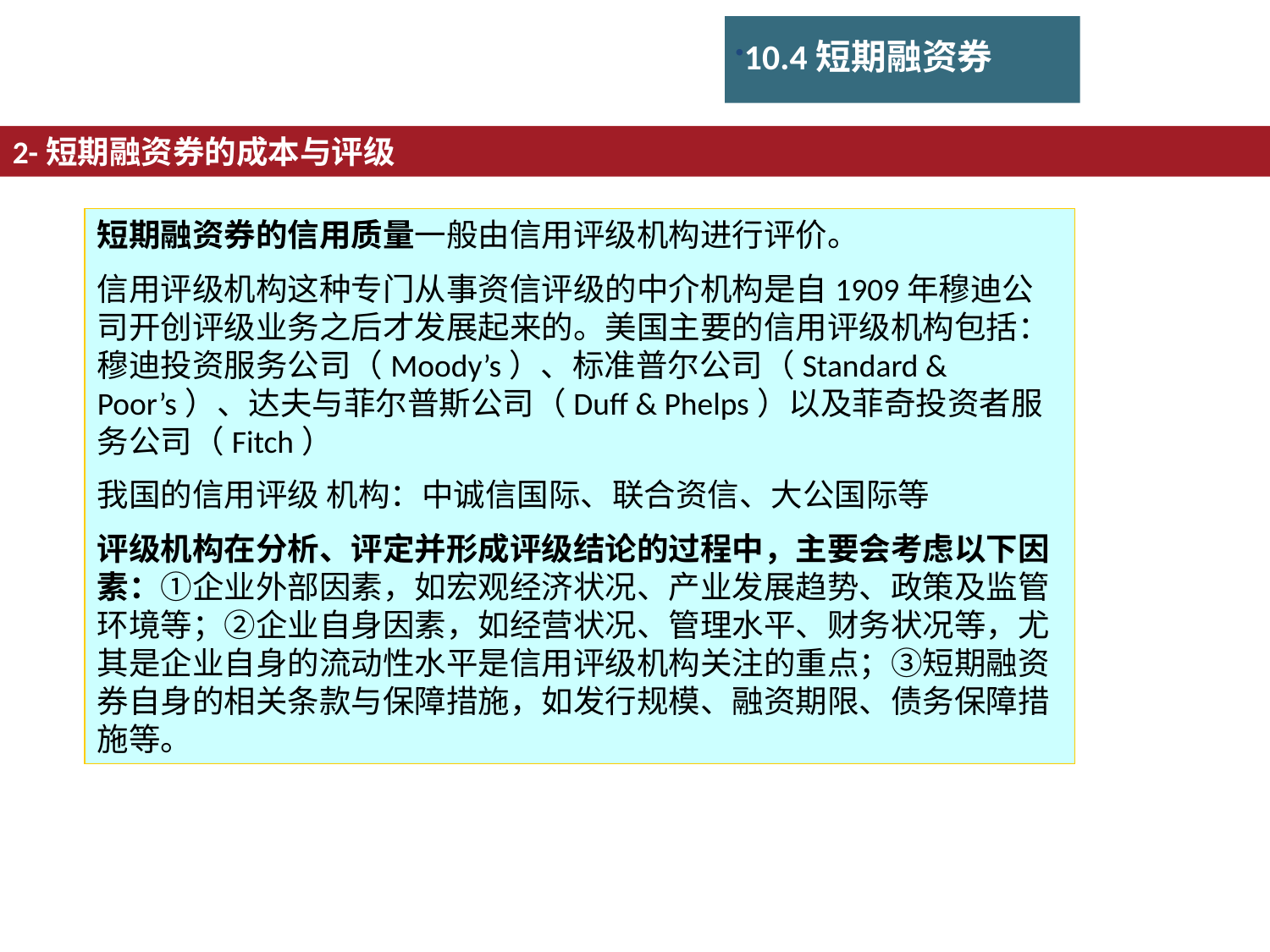

10.4短期融资券
2-短期融资券的成本与评级
短期融资券的信用质量一般由信用评级机构进行评价。
信用评级机构这种专门从事资信评级的中介机构是自1909年穆迪公司开创评级业务之后才发展起来的。美国主要的信用评级机构包括：穆迪投资服务公司（Moody’s）、标准普尔公司（Standard & Poor’s）、达夫与菲尔普斯公司（Duff & Phelps）以及菲奇投资者服务公司（Fitch）
我国的信用评级 机构：中诚信国际、联合资信、大公国际等
评级机构在分析、评定并形成评级结论的过程中，主要会考虑以下因素：①企业外部因素，如宏观经济状况、产业发展趋势、政策及监管环境等；②企业自身因素，如经营状况、管理水平、财务状况等，尤其是企业自身的流动性水平是信用评级机构关注的重点；③短期融资券自身的相关条款与保障措施，如发行规模、融资期限、债务保障措施等。